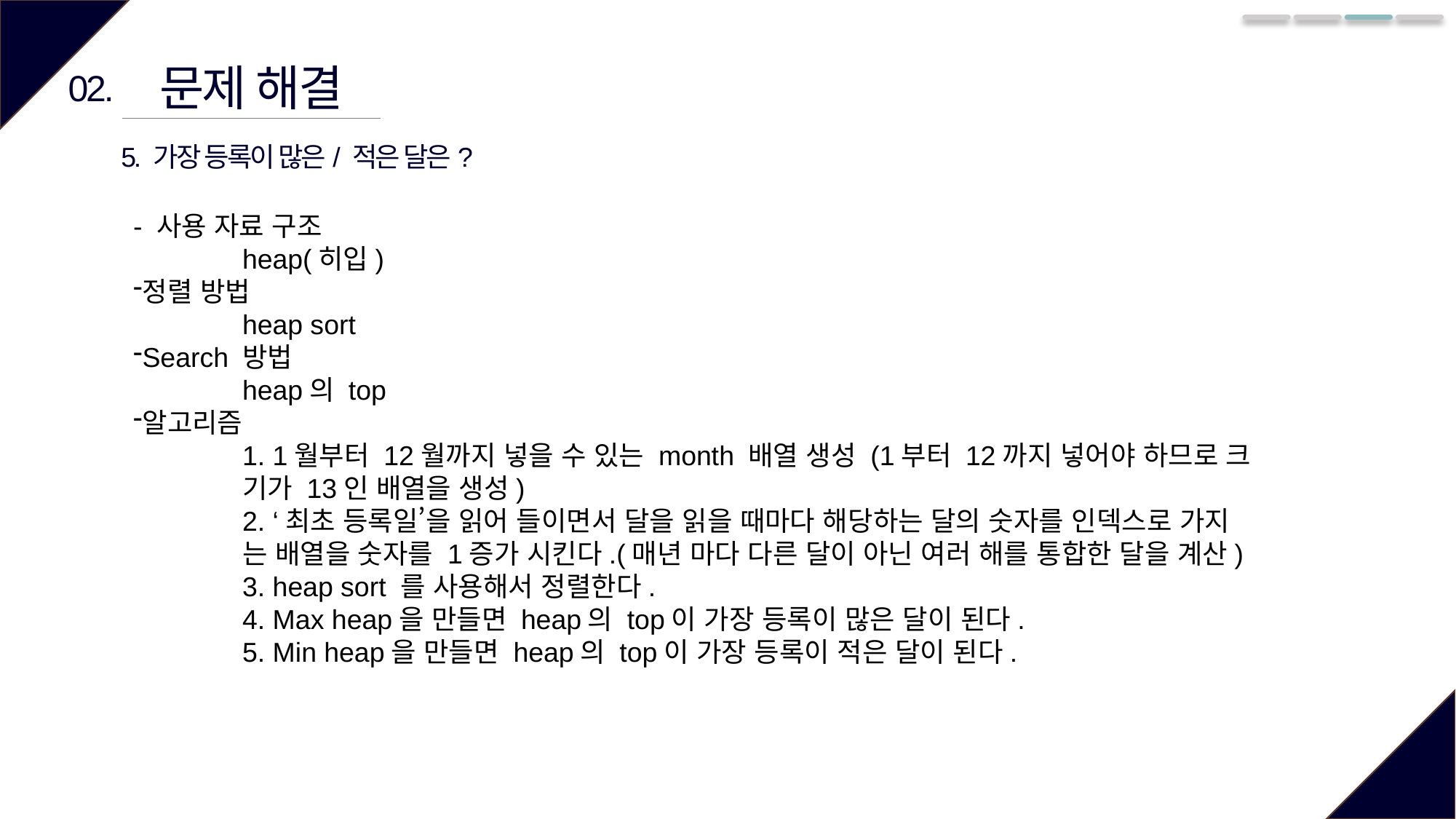

문제 해결
02.
5. 가장 등록이 많은/ 적은 달은?
- 사용 자료 구조
    	heap(히입)
정렬 방법
     	heap sort
Search 방법
    	heap의 top
알고리즘
	1. 1월부터 12월까지 넣을 수 있는 month 배열 생성 (1부터 12까지 넣어야 하므로 크	기가 13인 배열을 생성)
	2. ‘최초 등록일’을 읽어 들이면서 달을 읽을 때마다 해당하는 달의 숫자를 인덱스로 가지	는 배열을 숫자를 1증가 시킨다.(매년 마다 다른 달이 아닌 여러 해를 통합한 달을 계산)
	3. heap sort 를 사용해서 정렬한다.
	4. Max heap을 만들면 heap의 top이 가장 등록이 많은 달이 된다.
	5. Min heap을 만들면 heap의 top이 가장 등록이 적은 달이 된다.